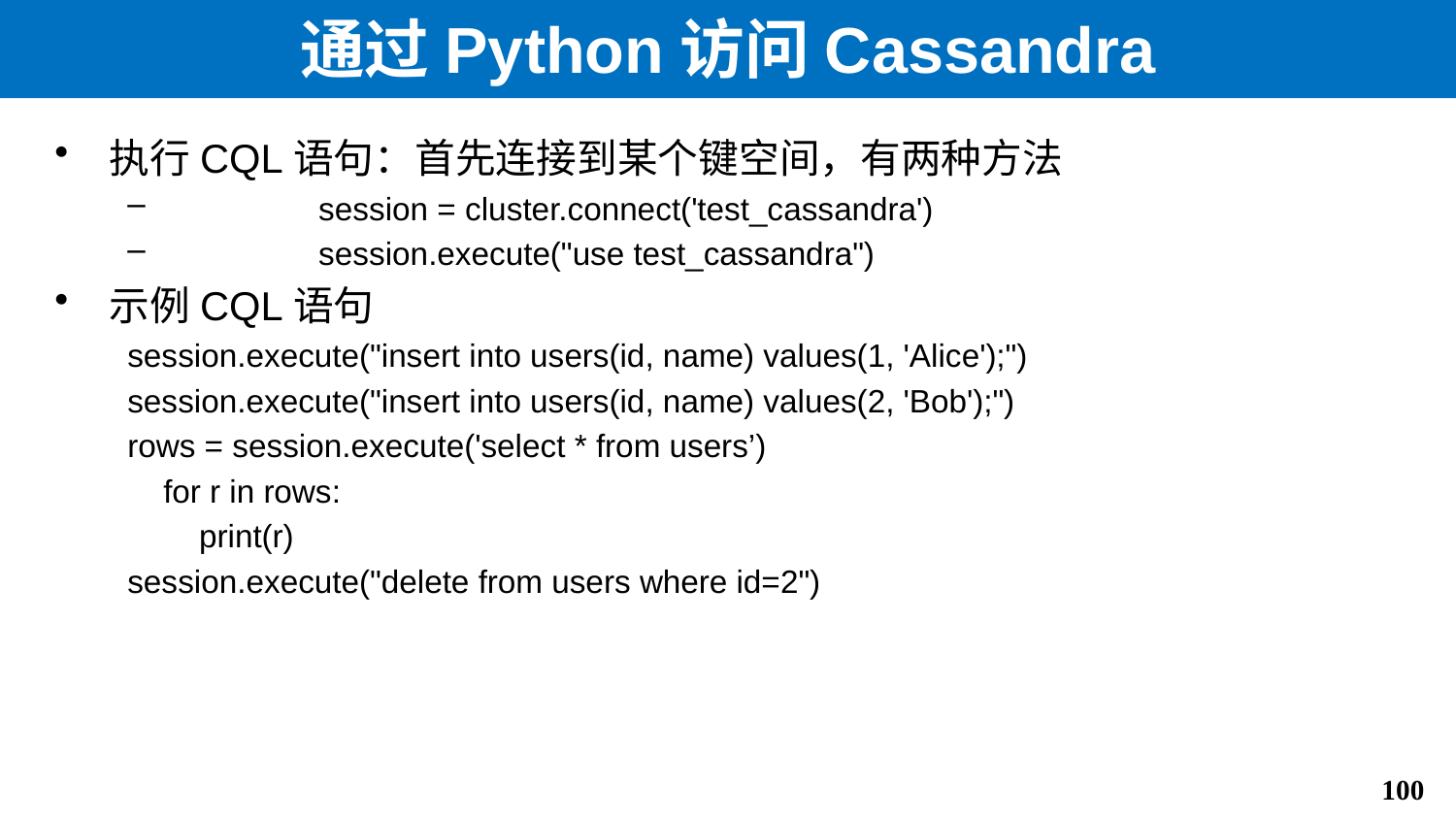

# 通过Python访问Cassandra
执行CQL语句：首先连接到某个键空间，有两种方法
	session = cluster.connect('test_cassandra')
	session.execute("use test_cassandra")
示例CQL语句
session.execute("insert into users(id, name) values(1, 'Alice');")
session.execute("insert into users(id, name) values(2, 'Bob');")
rows = session.execute('select * from users’)
    for r in rows:
        print(r)
session.execute("delete from users where id=2")